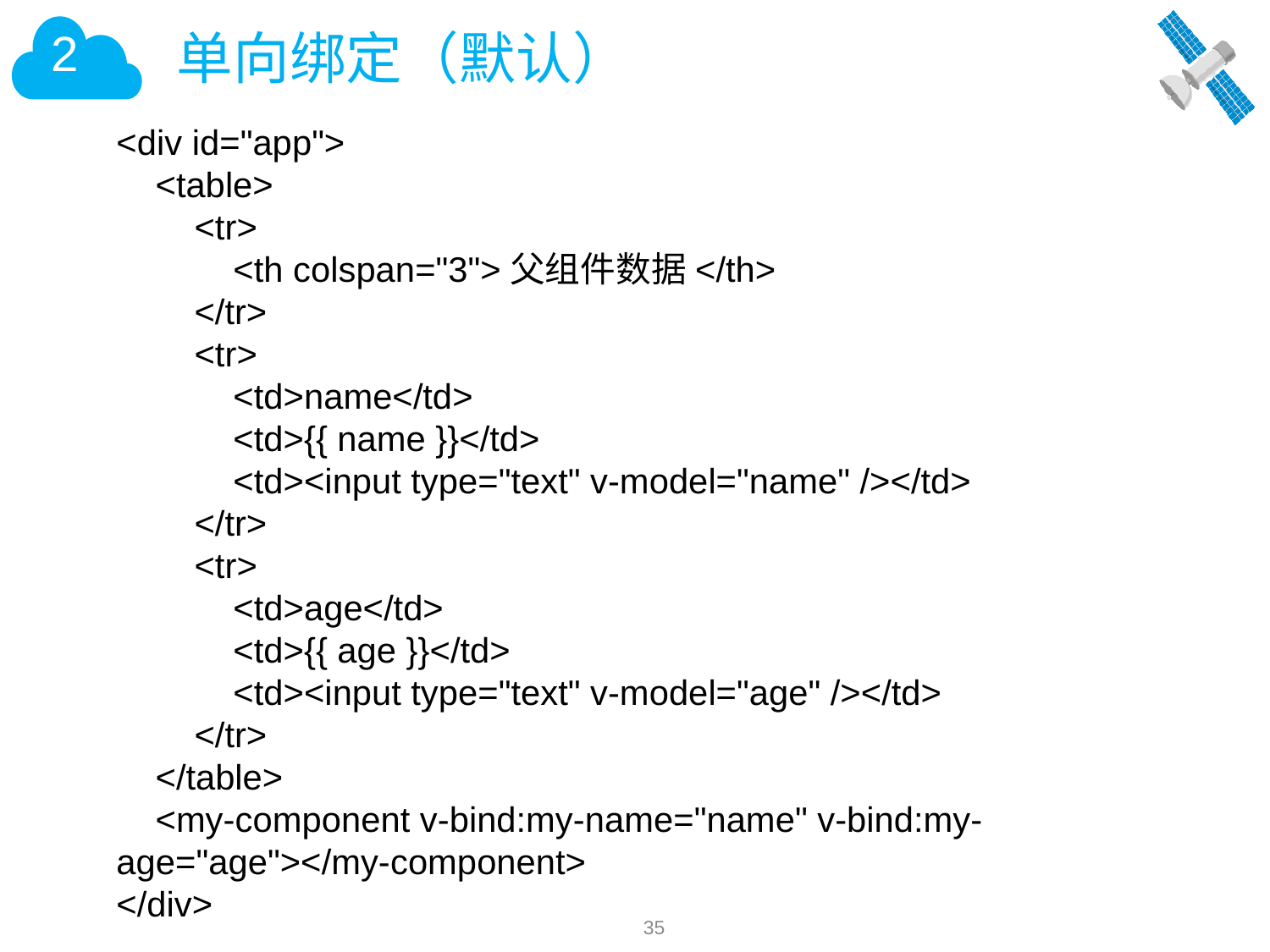

# 单向绑定（默认）
<div id="app">
    <table>
        <tr>
            <th colspan="3">父组件数据</th>
        </tr>
        <tr>
            <td>name</td>
            <td>{{ name }}</td>
            <td><input type="text" v-model="name" /></td>
        </tr>
        <tr>
            <td>age</td>
            <td>{{ age }}</td>
            <td><input type="text" v-model="age" /></td>
        </tr>
    </table>
    <my-component v-bind:my-name="name" v-bind:my-age="age"></my-component>
</div>
35